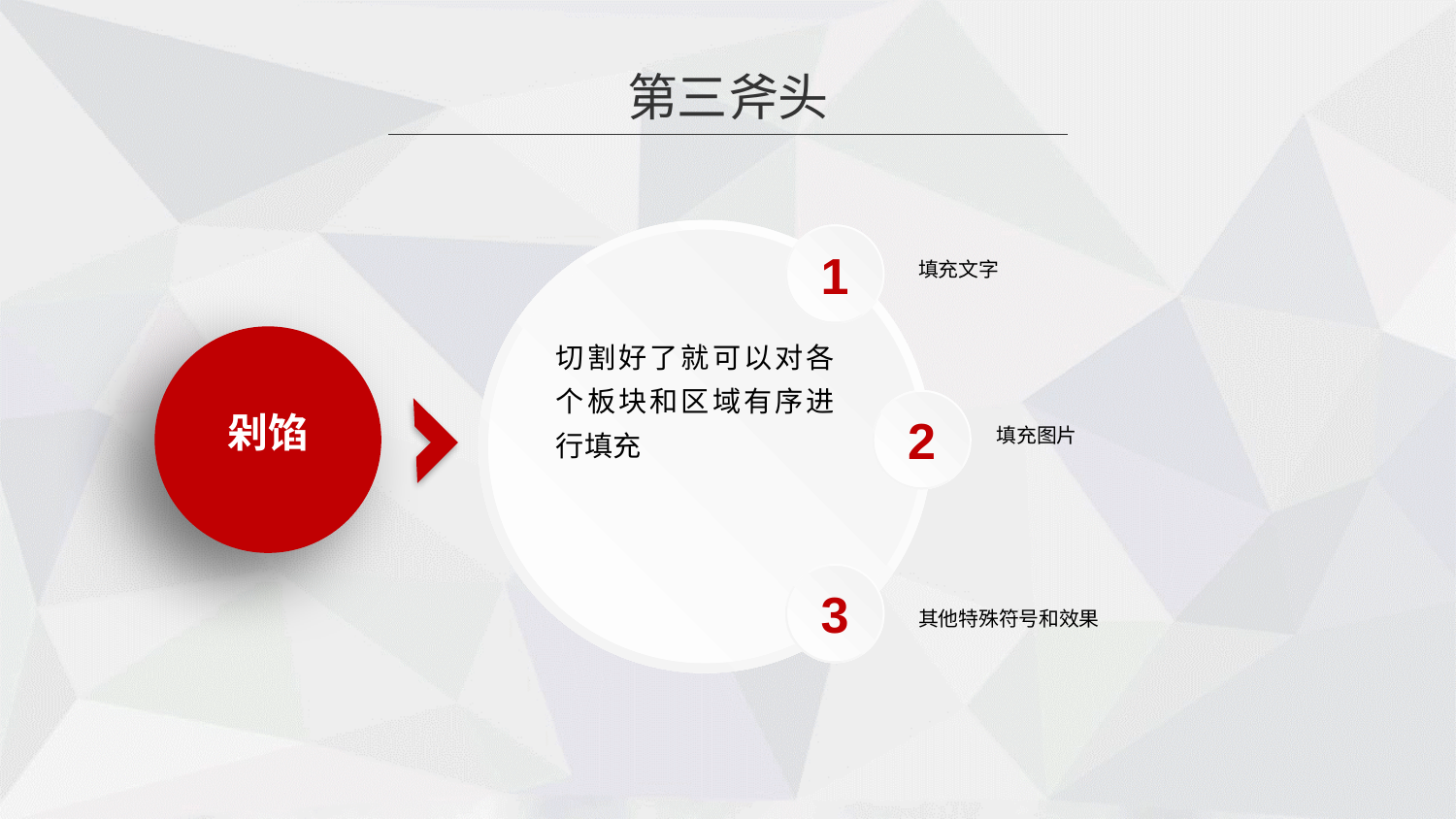

第三斧头

1
填充文字

切割好了就可以对各个板块和区域有序进行填充

2
剁馅

填充图片

3
其他特殊符号和效果